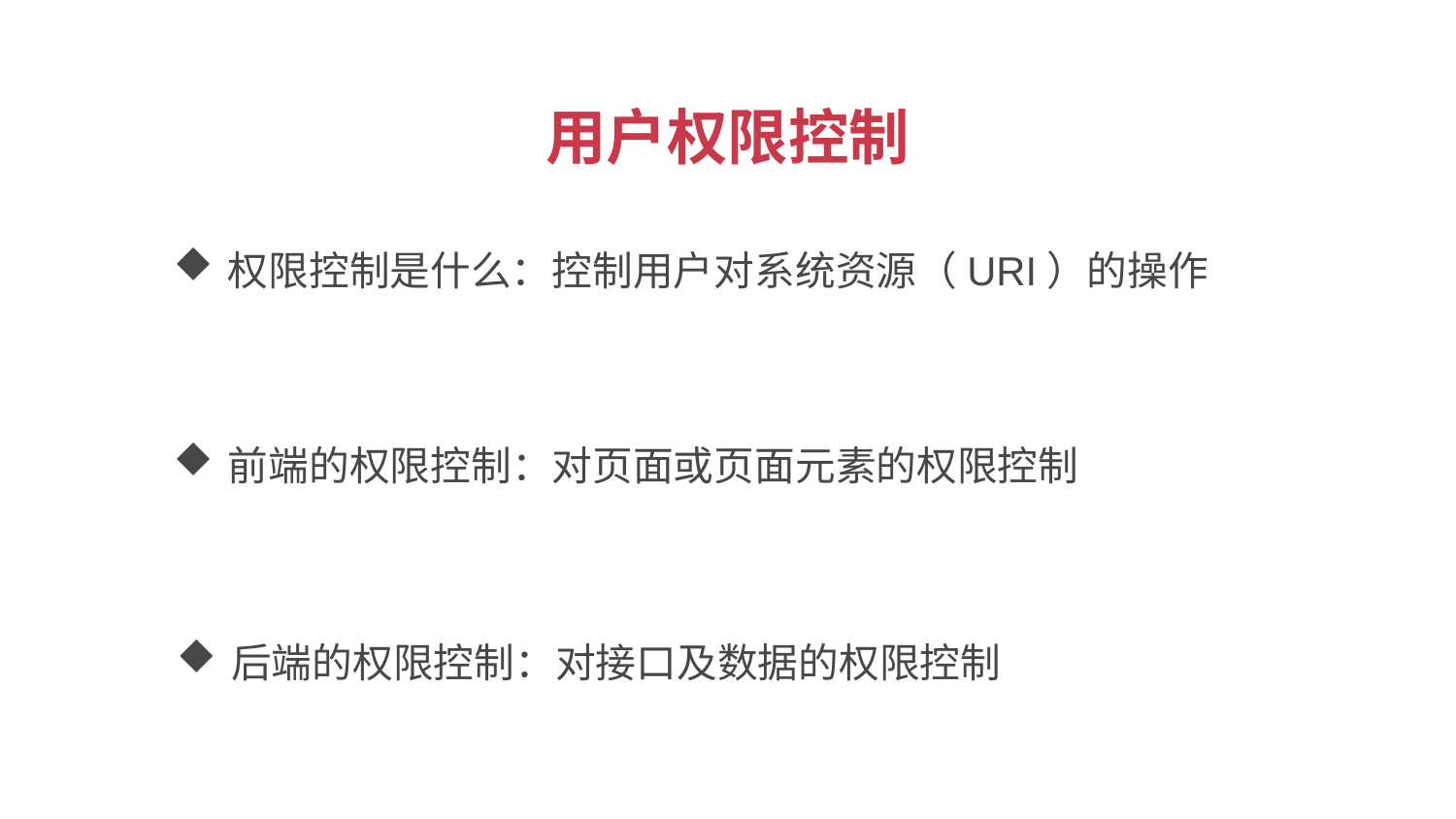

用户权限控制
权限控制是什么：控制用户对系统资源（URI）的操作
前端的权限控制：对页面或页面元素的权限控制
后端的权限控制：对接口及数据的权限控制